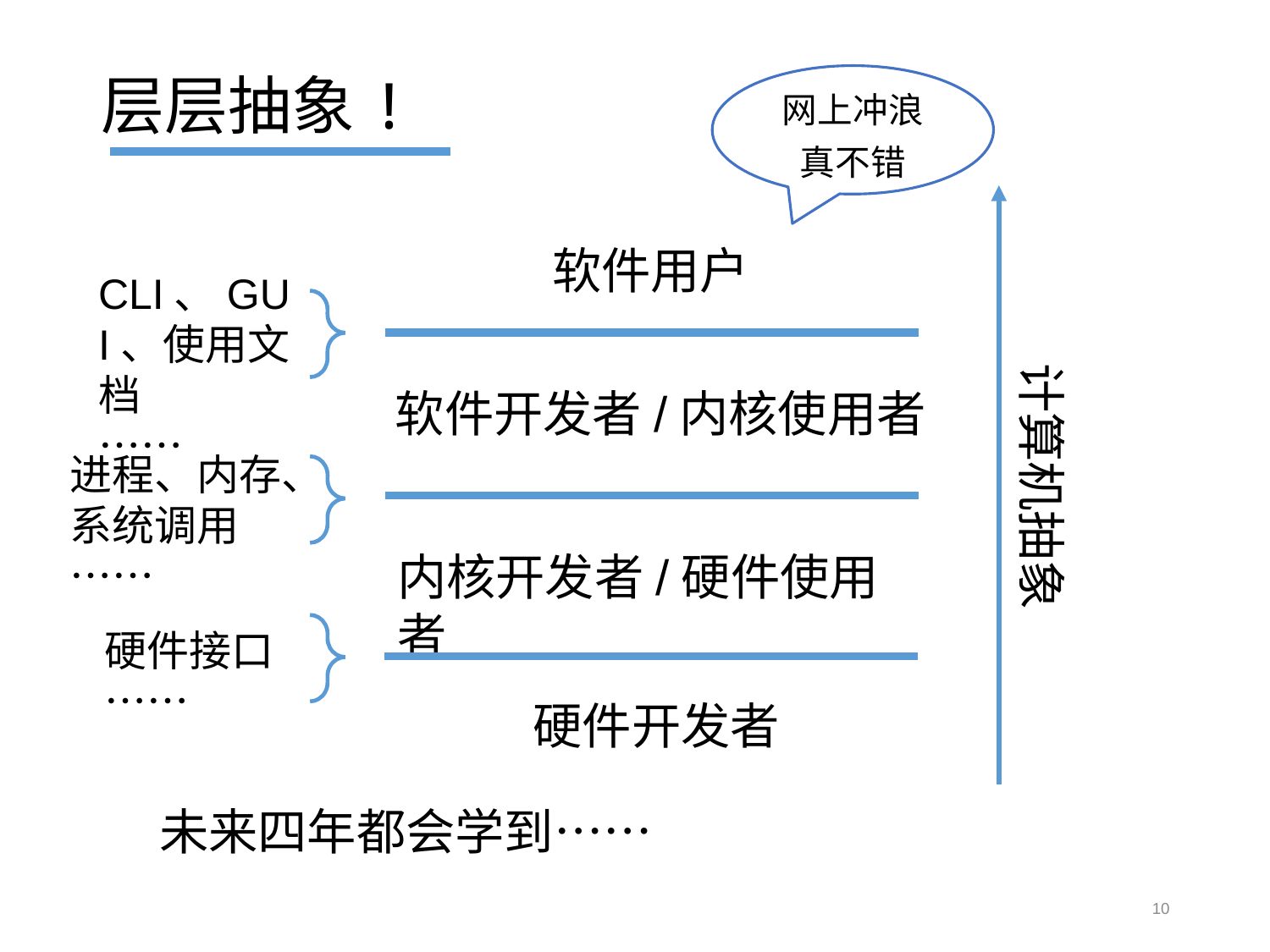

层层抽象!
网上冲浪真不错
软件用户
CLI、GUI、使用文档
……

计算机抽象
软件开发者/内核使用者
进程、内存、系统调用
……

内核开发者/硬件使用者

硬件接口
……
硬件开发者
未来四年都会学到……
10